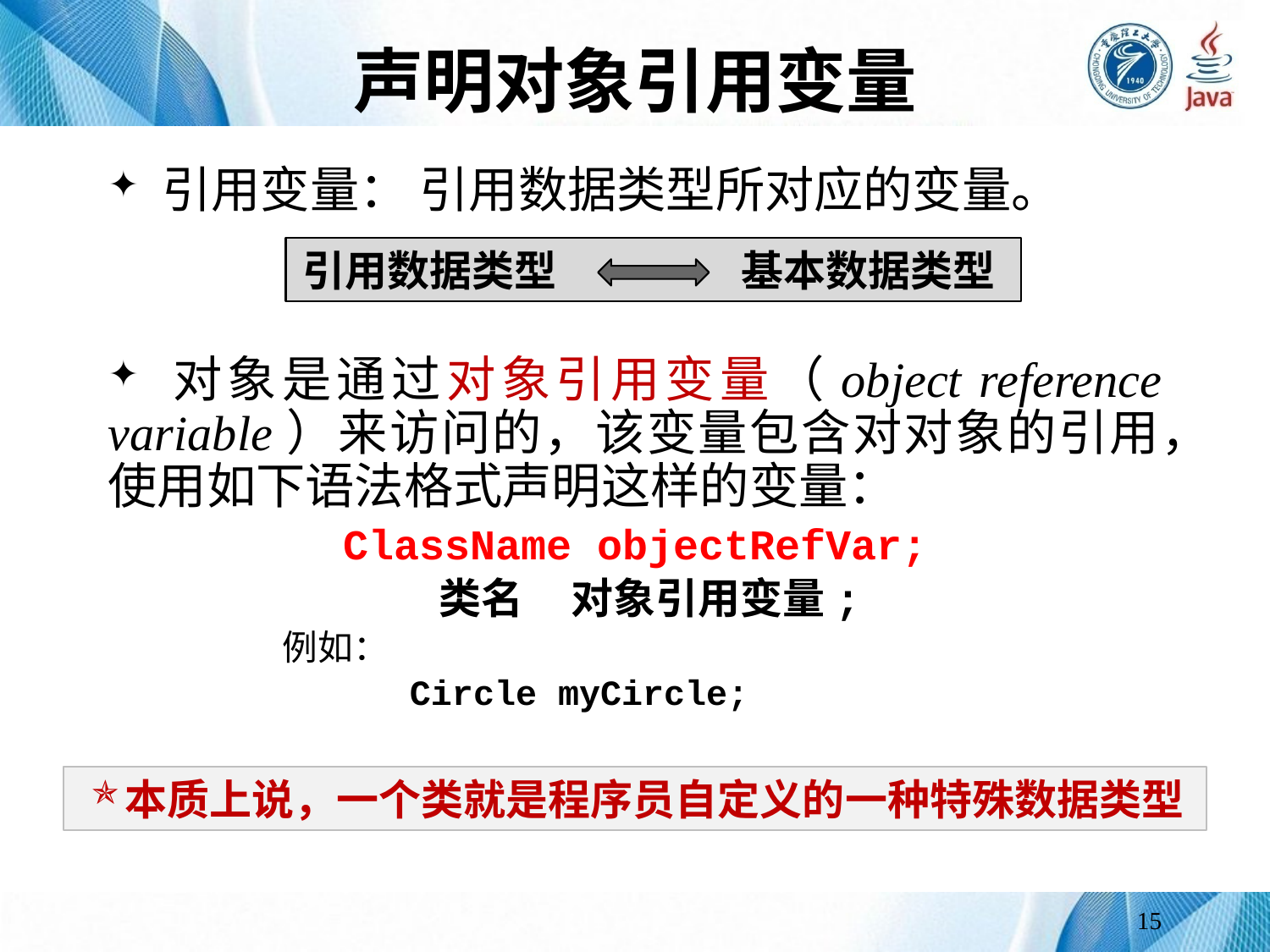

# 声明对象引用变量
 引用变量： 引用数据类型所对应的变量。

 对象是通过对象引用变量（object reference variable）来访问的，该变量包含对对象的引用，使用如下语法格式声明这样的变量：
ClassName objectRefVar;
  类名     对象引用变量;
例如：
	Circle myCircle;
引用数据类型 	      基本数据类型

本质上说，一个类就是程序员自定义的一种特殊数据类型
15